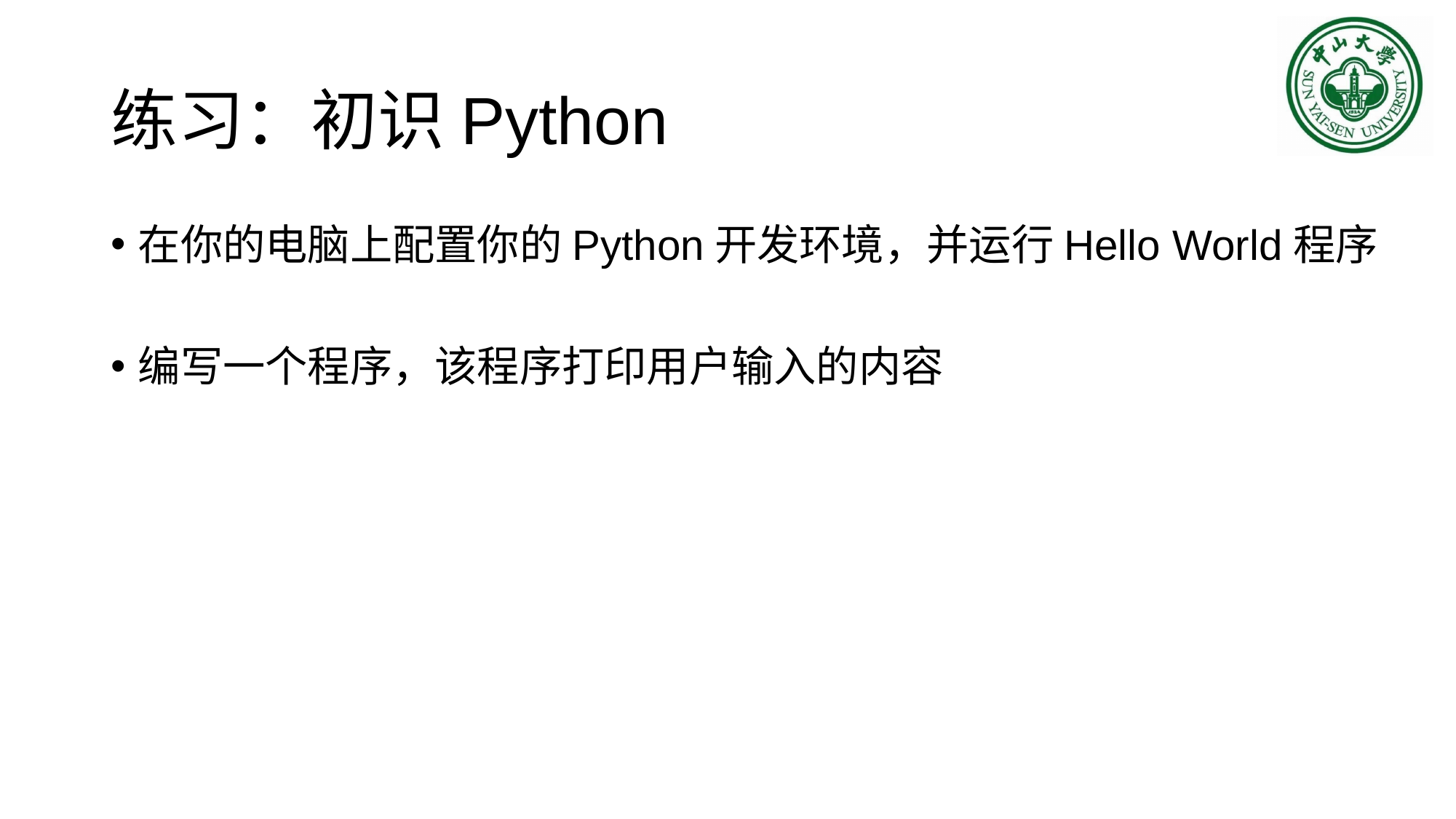

# 练习：初识Python
在你的电脑上配置你的Python开发环境，并运行Hello World程序

编写一个程序，该程序打印用户输入的内容